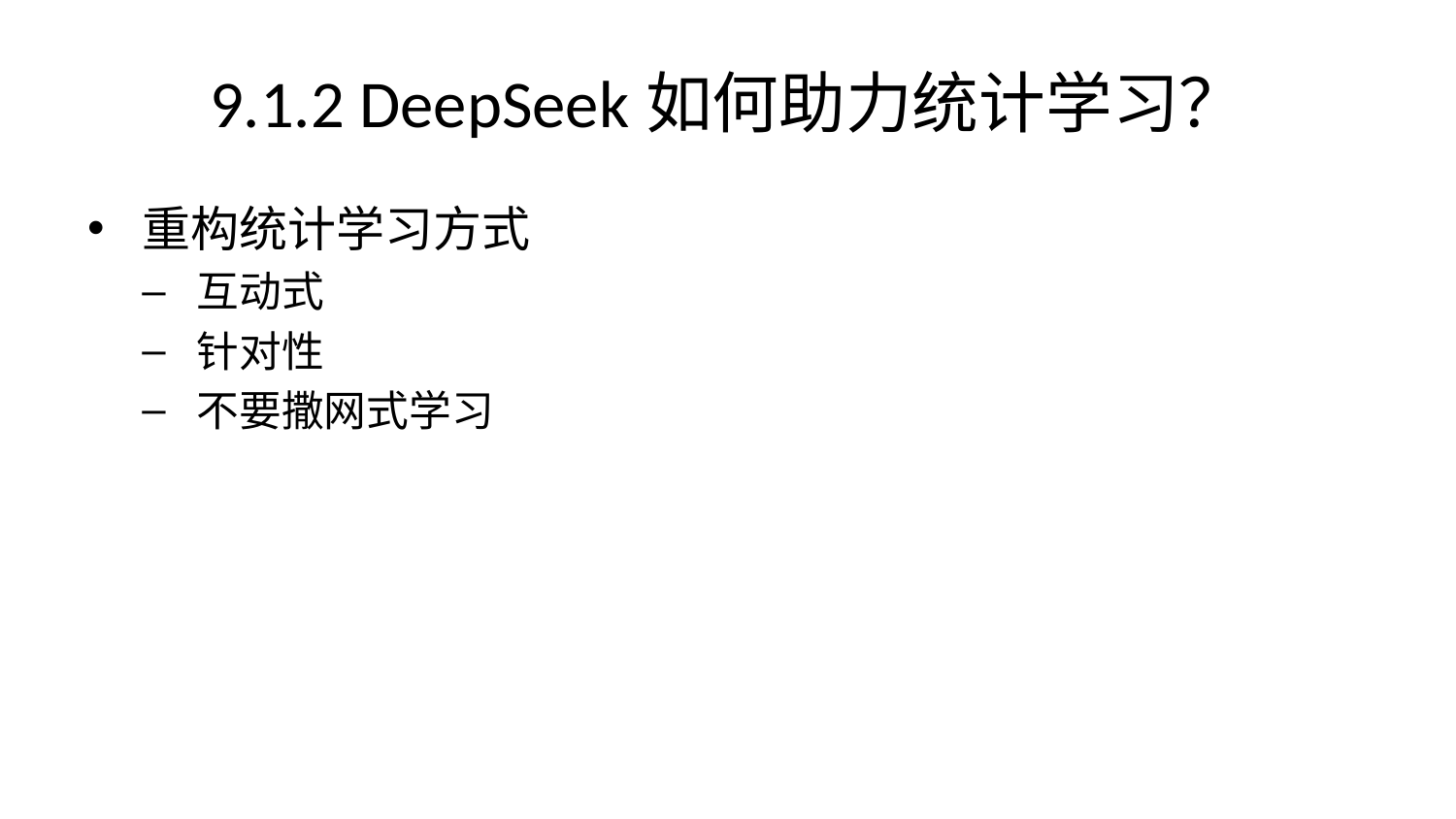

# 9.1.2 DeepSeek如何助力统计学习？
重构统计学习方式
互动式
针对性
不要撒网式学习